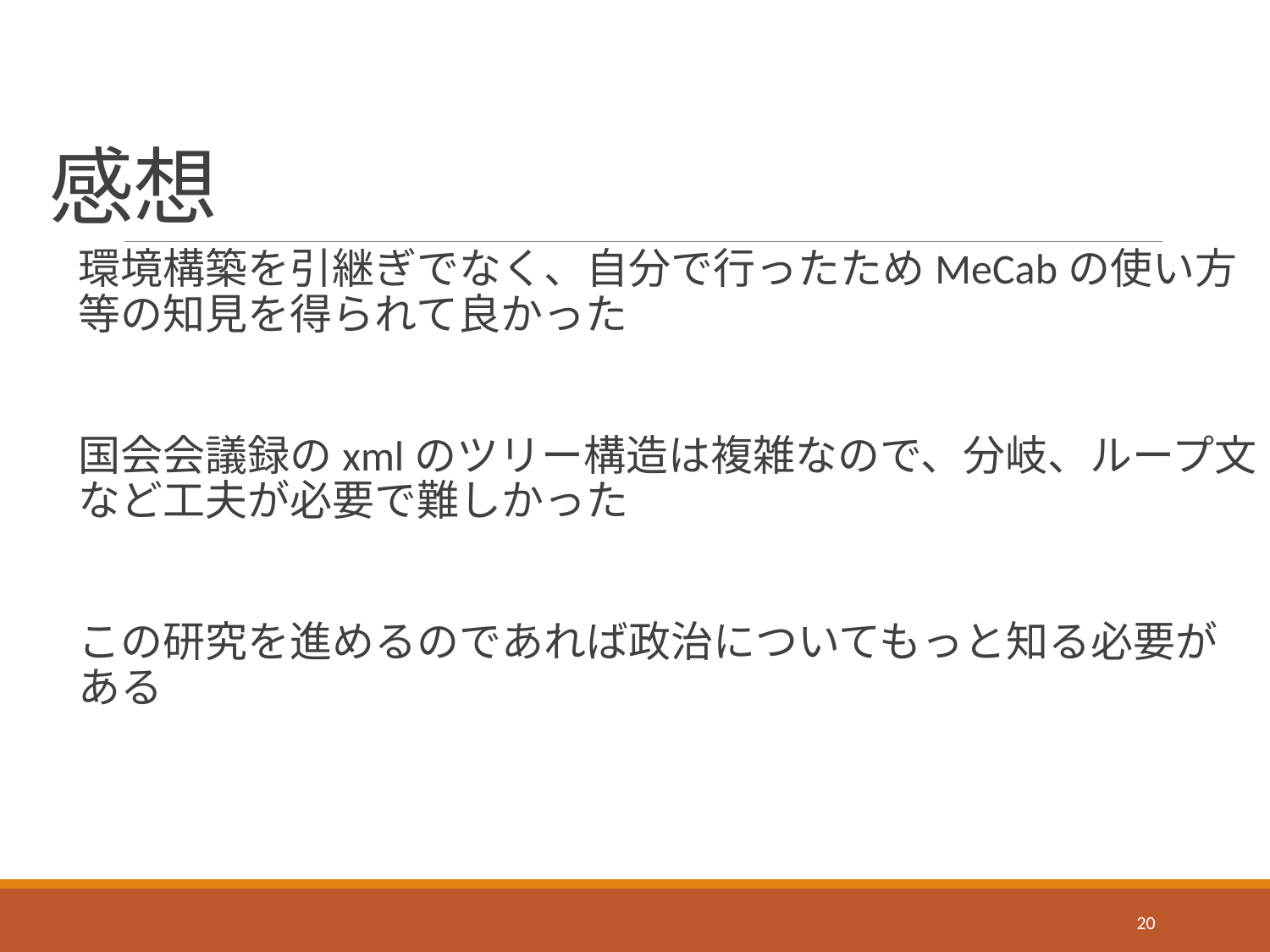

# 感想
環境構築を引継ぎでなく、自分で行ったためMeCabの使い方等の知見を得られて良かった

国会会議録のxmlのツリー構造は複雑なので、分岐、ループ文など工夫が必要で難しかった

この研究を進めるのであれば政治についてもっと知る必要がある

20